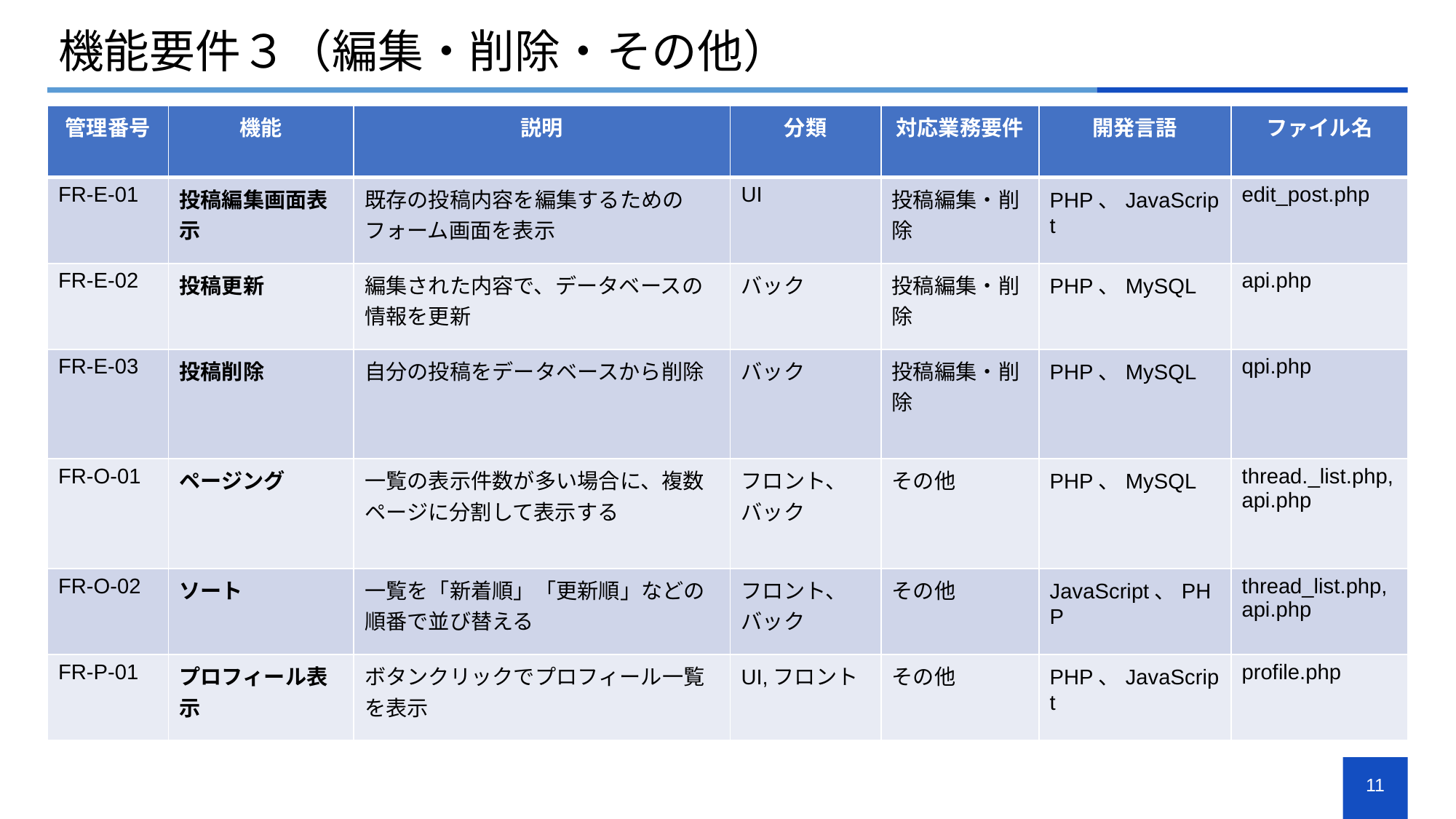

# 機能要件３（編集・削除・その他）
| 管理番号 | 機能 | 説明 | 分類 | 対応業務要件 | 開発言語 | ファイル名 |
| --- | --- | --- | --- | --- | --- | --- |
| FR-E-01 | 投稿編集画面表示 | 既存の投稿内容を編集するためのフォーム画面を表示 | UI | 投稿編集・削除 | PHP、JavaScript | edit\_post.php |
| FR-E-02 | 投稿更新 | 編集された内容で、データベースの情報を更新 | バック | 投稿編集・削除 | PHP、MySQL | api.php |
| FR-E-03 | 投稿削除 | 自分の投稿をデータベースから削除 | バック | 投稿編集・削除 | PHP、MySQL | qpi.php |
| FR-O-01 | ページング | 一覧の表示件数が多い場合に、複数ページに分割して表示する | フロント、バック | その他 | PHP、MySQL | thread.\_list.php, api.php |
| FR-O-02 | ソート | 一覧を「新着順」「更新順」などの順番で並び替える | フロント、バック | その他 | JavaScript、PHP | thread\_list.php, api.php |
| FR-P-01 | プロフィール表示 | ボタンクリックでプロフィール一覧を表示 | UI,フロント | その他 | PHP、JavaScript | profile.php |
11